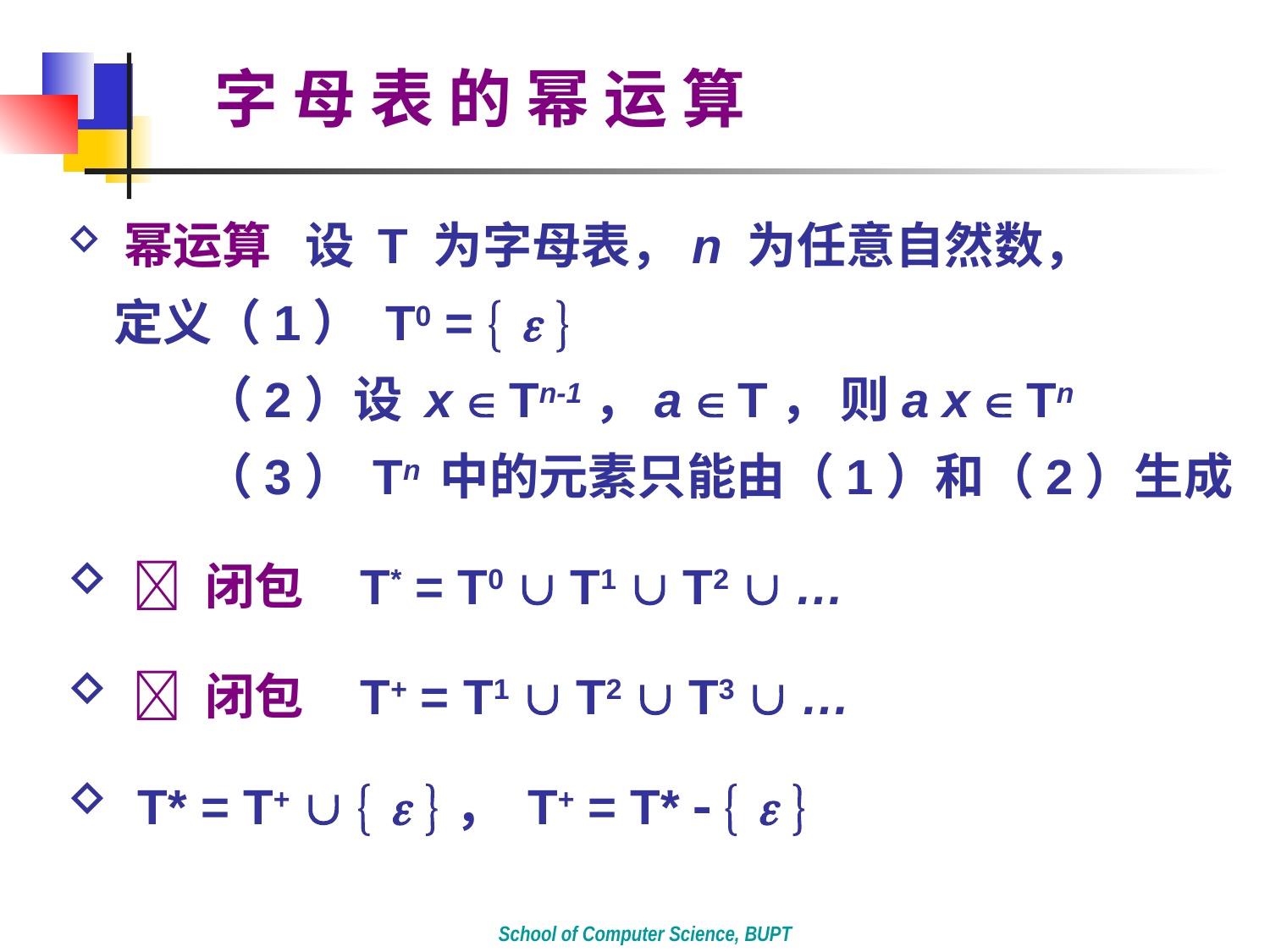

字 母 表 的 幂 运 算
 幂运算   设 T 为字母表，n 为任意自然数，
 定义（1） T0 = { ε }
         （2）设 x ∈ Tn-1，a ∈ T， 则a x ∈ Tn
         （3） Tn 中的元素只能由（1）和（2）生成

  ∗ 闭包    T* = T0 ∪ T1 ∪ T2 ∪ …

  + 闭包    T+ = T1 ∪ T2 ∪ T3 ∪ …

  T* = T+ ∪ { ε }， T+ = T* − { ε }

School of Computer Science, BUPT
11